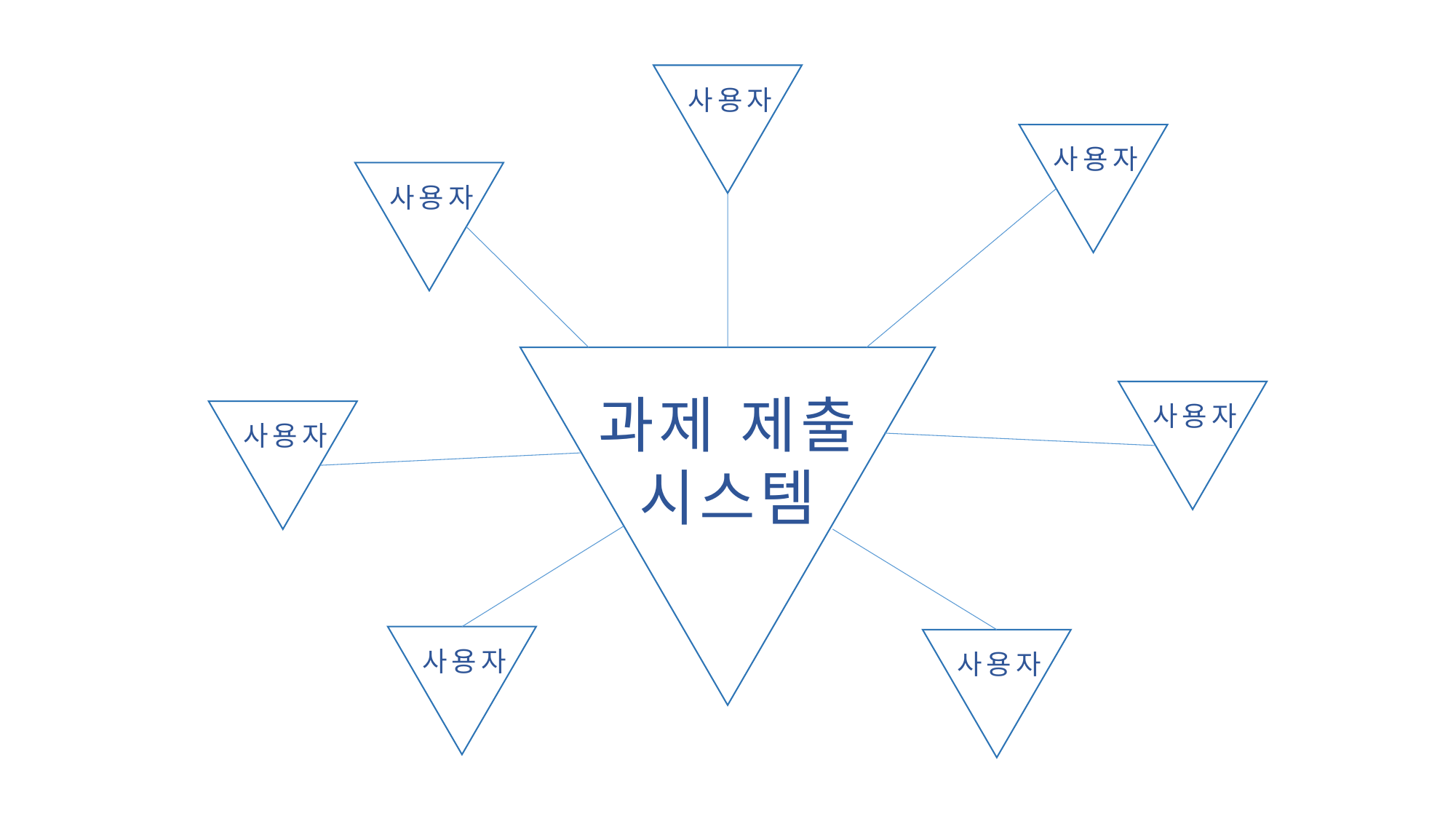

사용자

사용자

사용자

과제 제출
시스템

사용자

사용자

사용자

사용자